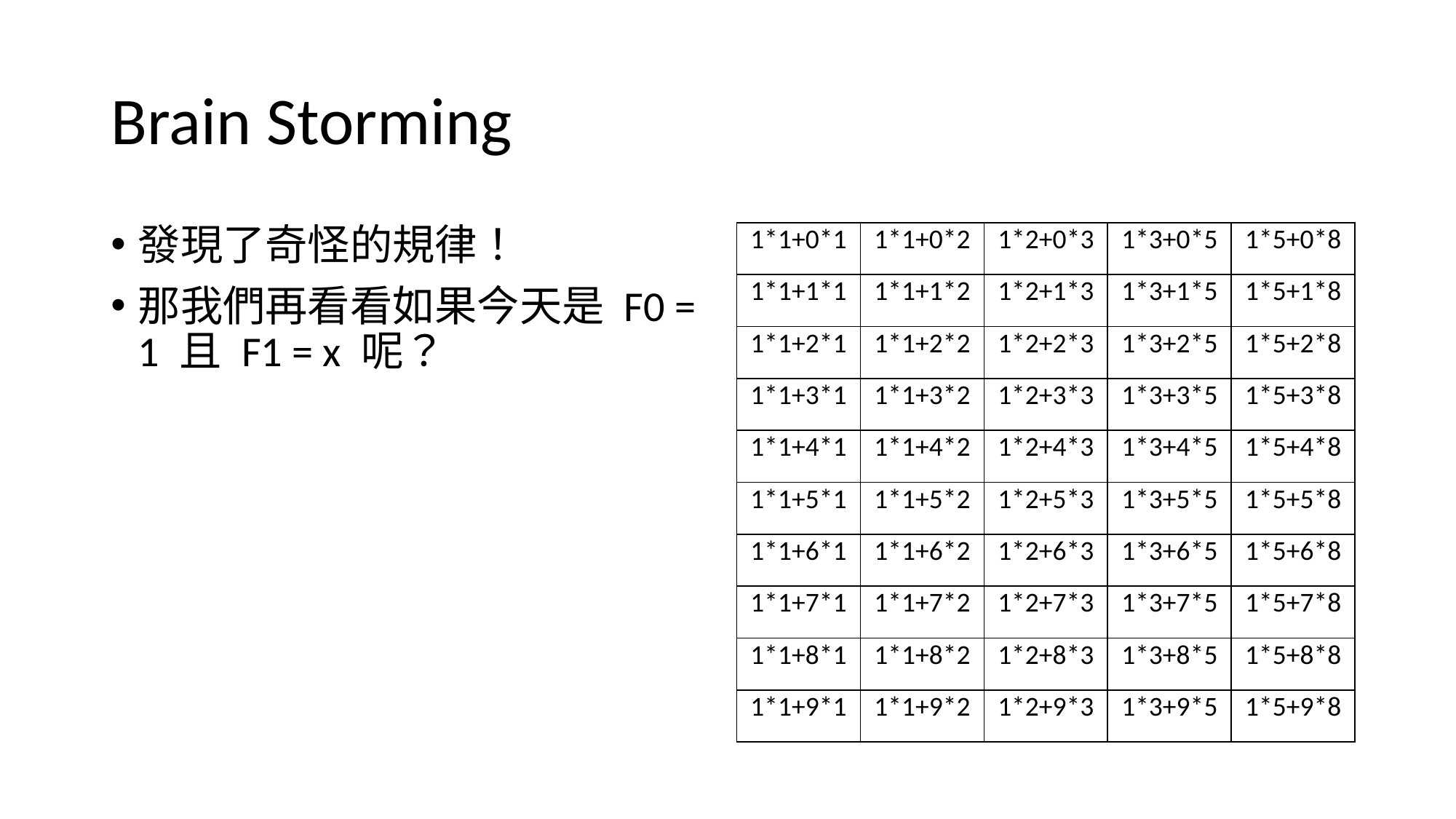

# Brain Storming
發現了奇怪的規律！
那我們再看看如果今天是 F0 = 1 且 F1 = x 呢？
| 1\*1+0\*1 | 1\*1+0\*2 | 1\*2+0\*3 | 1\*3+0\*5 | 1\*5+0\*8 |
| --- | --- | --- | --- | --- |
| 1\*1+1\*1 | 1\*1+1\*2 | 1\*2+1\*3 | 1\*3+1\*5 | 1\*5+1\*8 |
| 1\*1+2\*1 | 1\*1+2\*2 | 1\*2+2\*3 | 1\*3+2\*5 | 1\*5+2\*8 |
| 1\*1+3\*1 | 1\*1+3\*2 | 1\*2+3\*3 | 1\*3+3\*5 | 1\*5+3\*8 |
| 1\*1+4\*1 | 1\*1+4\*2 | 1\*2+4\*3 | 1\*3+4\*5 | 1\*5+4\*8 |
| 1\*1+5\*1 | 1\*1+5\*2 | 1\*2+5\*3 | 1\*3+5\*5 | 1\*5+5\*8 |
| 1\*1+6\*1 | 1\*1+6\*2 | 1\*2+6\*3 | 1\*3+6\*5 | 1\*5+6\*8 |
| 1\*1+7\*1 | 1\*1+7\*2 | 1\*2+7\*3 | 1\*3+7\*5 | 1\*5+7\*8 |
| 1\*1+8\*1 | 1\*1+8\*2 | 1\*2+8\*3 | 1\*3+8\*5 | 1\*5+8\*8 |
| 1\*1+9\*1 | 1\*1+9\*2 | 1\*2+9\*3 | 1\*3+9\*5 | 1\*5+9\*8 |